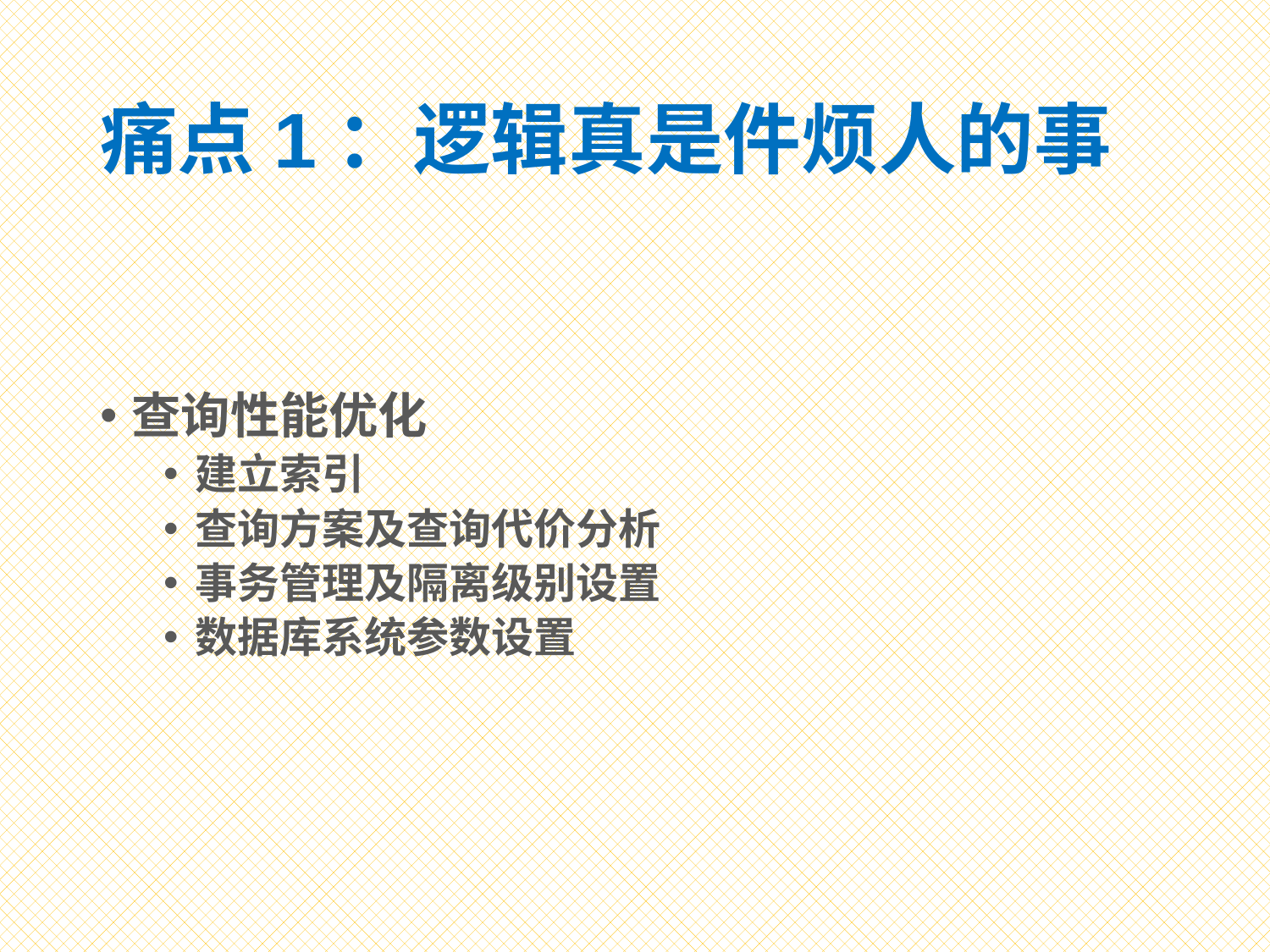

# 痛点1：逻辑真是件烦人的事

查询性能优化
建立索引
查询方案及查询代价分析
事务管理及隔离级别设置
数据库系统参数设置